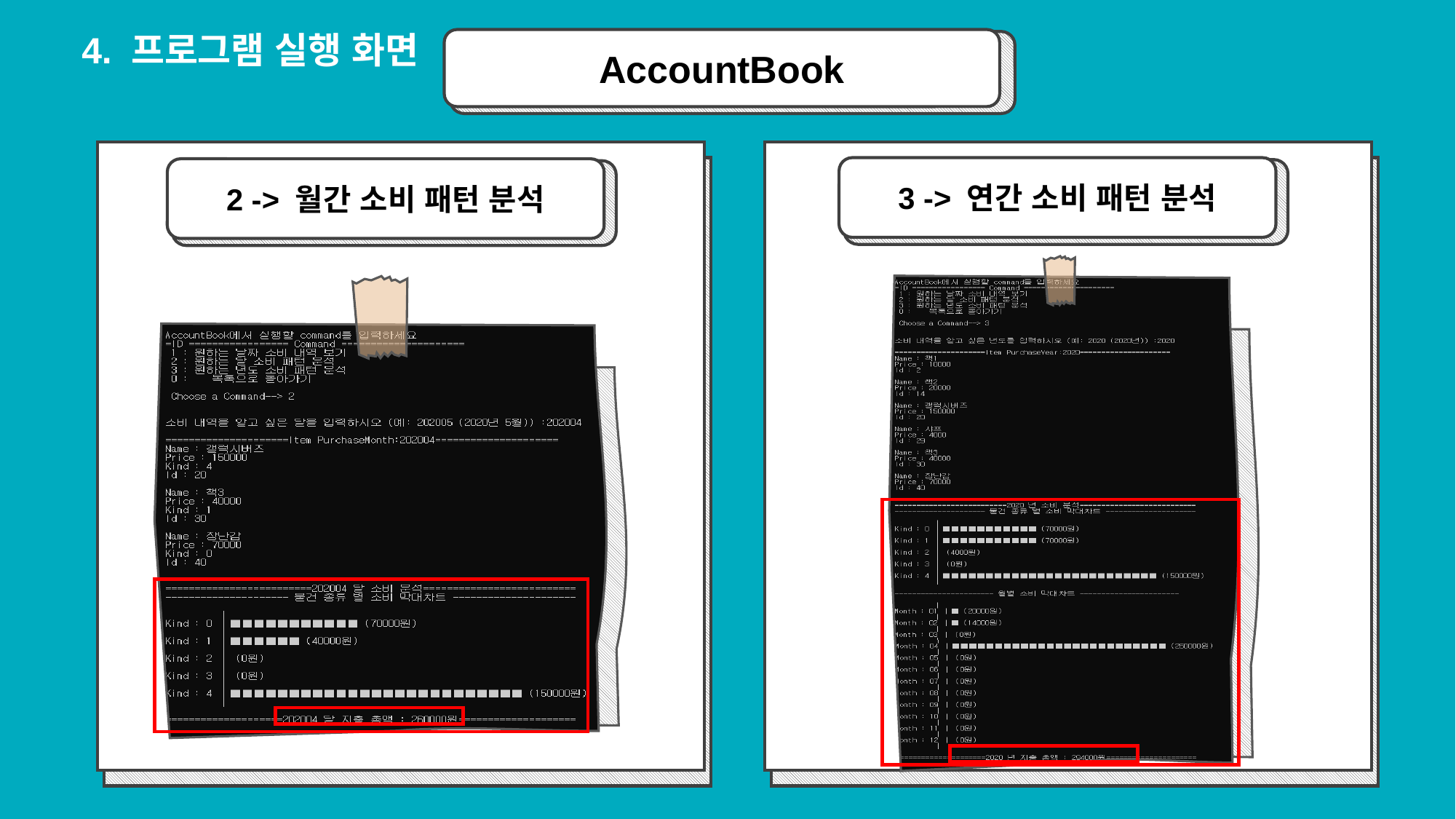

4. 프로그램 실행 화면
AccountBook

3 -> 연간 소비 패턴 분석

2 -> 월간 소비 패턴 분석